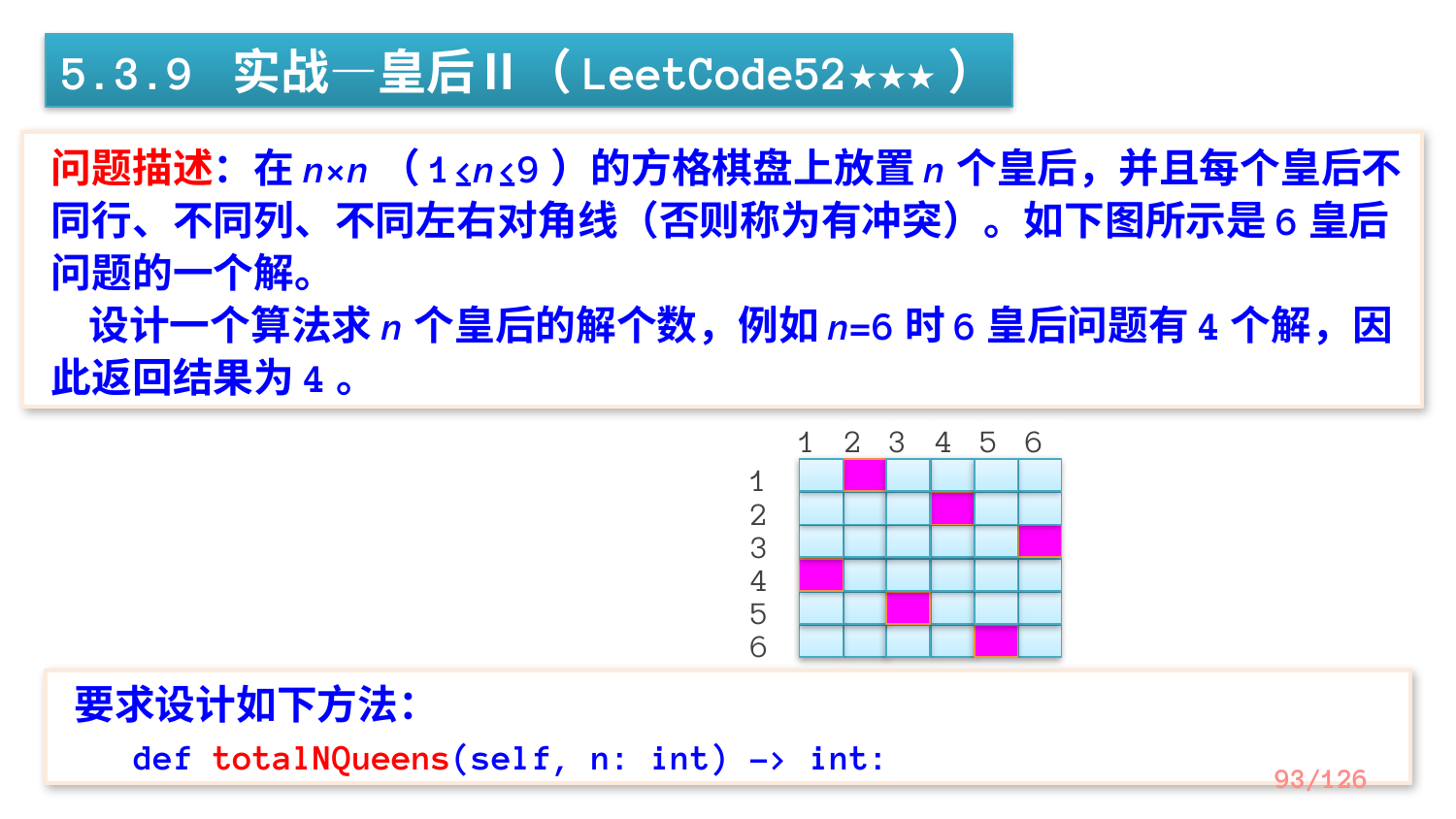

5.3.9 实战—皇后Ⅱ（LeetCode52★★★）
问题描述：在n×n（1≤n≤9）的方格棋盘上放置n个皇后，并且每个皇后不同行、不同列、不同左右对角线（否则称为有冲突）。如下图所示是6皇后问题的一个解。
   设计一个算法求n个皇后的解个数，例如n=6时6皇后问题有4个解，因此返回结果为4。
1
2
3
4
5
6

1

2

3

4

5

6
要求设计如下方法：
   def totalNQueens(self, n: int) -> int:
93/126